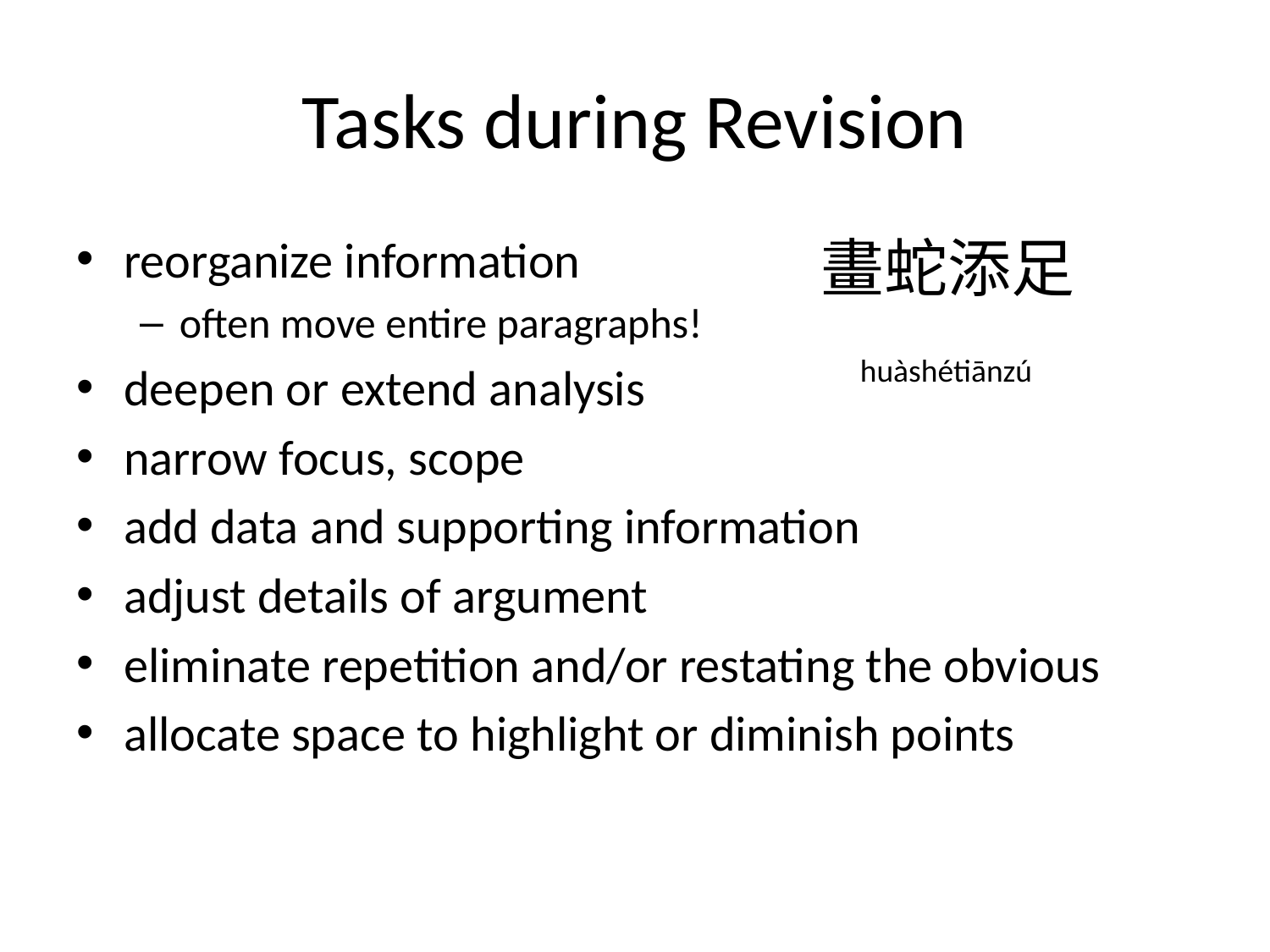

# Tasks during Revision
reorganize information
often move entire paragraphs!
deepen or extend analysis
narrow focus, scope
add data and supporting information
adjust details of argument
eliminate repetition and/or restating the obvious
allocate space to highlight or diminish points
畫蛇添足
huàshétiānzú